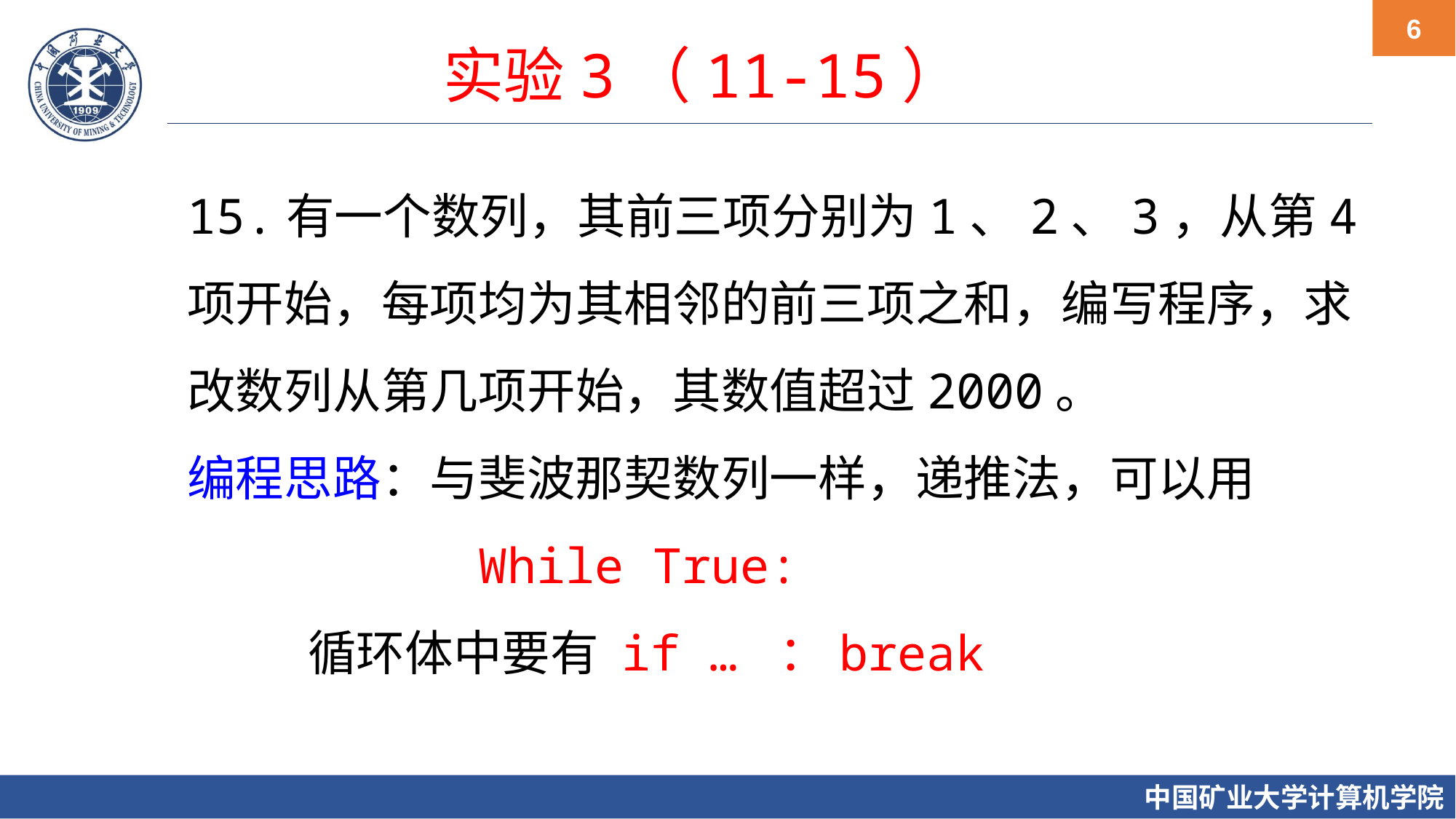

实验3（11-15）
15.有一个数列，其前三项分别为1、2、3，从第4项开始，每项均为其相邻的前三项之和，编写程序，求改数列从第几项开始，其数值超过2000。
编程思路：与斐波那契数列一样，递推法，可以用
          While True:
          循环体中要有 if … ：break